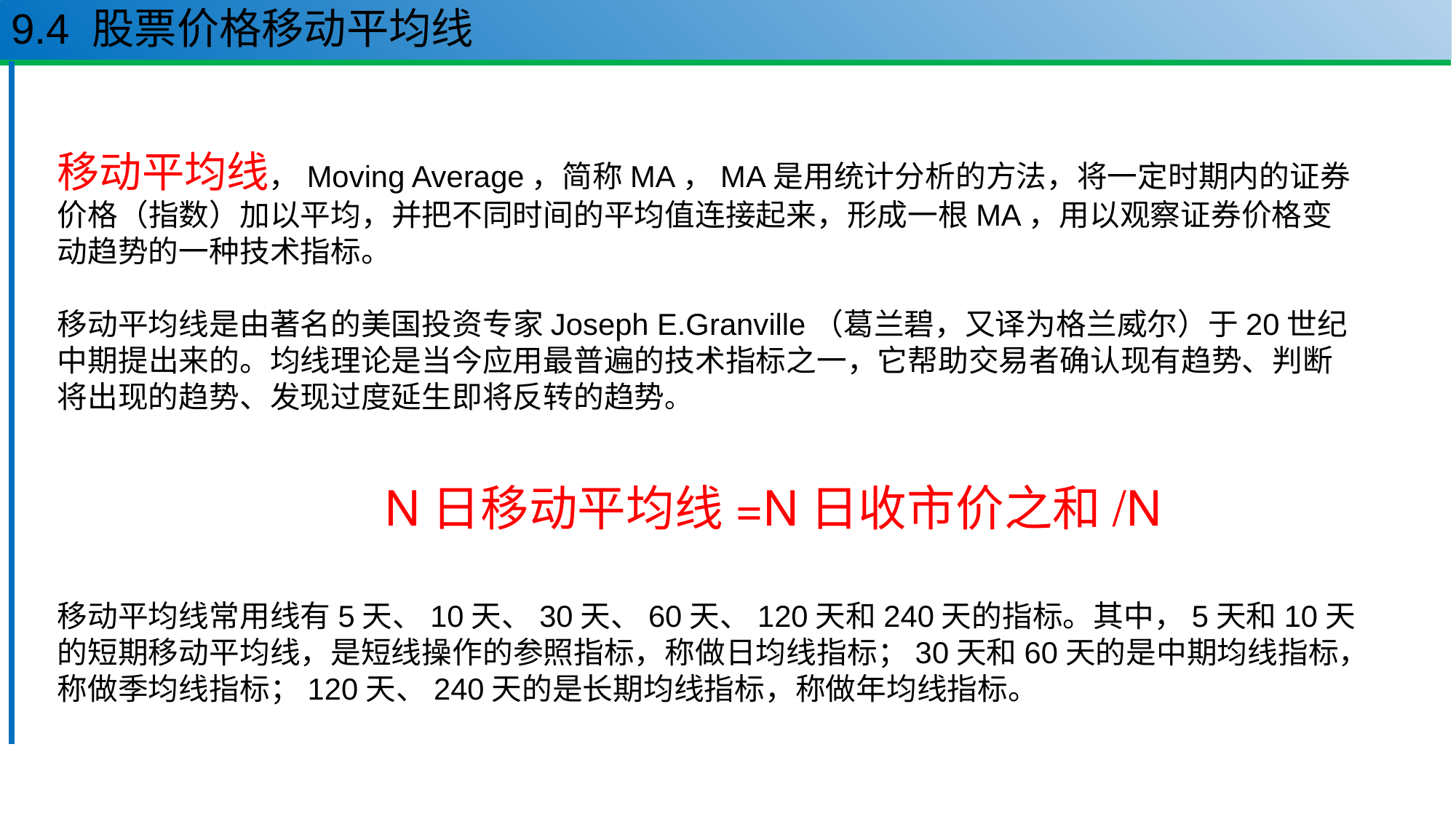

# 9.4 股票价格移动平均线

移动平均线，Moving Average，简称MA，MA是用统计分析的方法，将一定时期内的证券价格（指数）加以平均，并把不同时间的平均值连接起来，形成一根MA，用以观察证券价格变动趋势的一种技术指标。

移动平均线是由著名的美国投资专家Joseph E.Granville（葛兰碧，又译为格兰威尔）于20世纪中期提出来的。均线理论是当今应用最普遍的技术指标之一，它帮助交易者确认现有趋势、判断将出现的趋势、发现过度延生即将反转的趋势。
N日移动平均线=N日收市价之和/N
移动平均线常用线有5天、10天、30天、60天、120天和240天的指标。其中，5天和10天的短期移动平均线，是短线操作的参照指标，称做日均线指标；30天和60天的是中期均线指标，称做季均线指标；120天、240天的是长期均线指标，称做年均线指标。